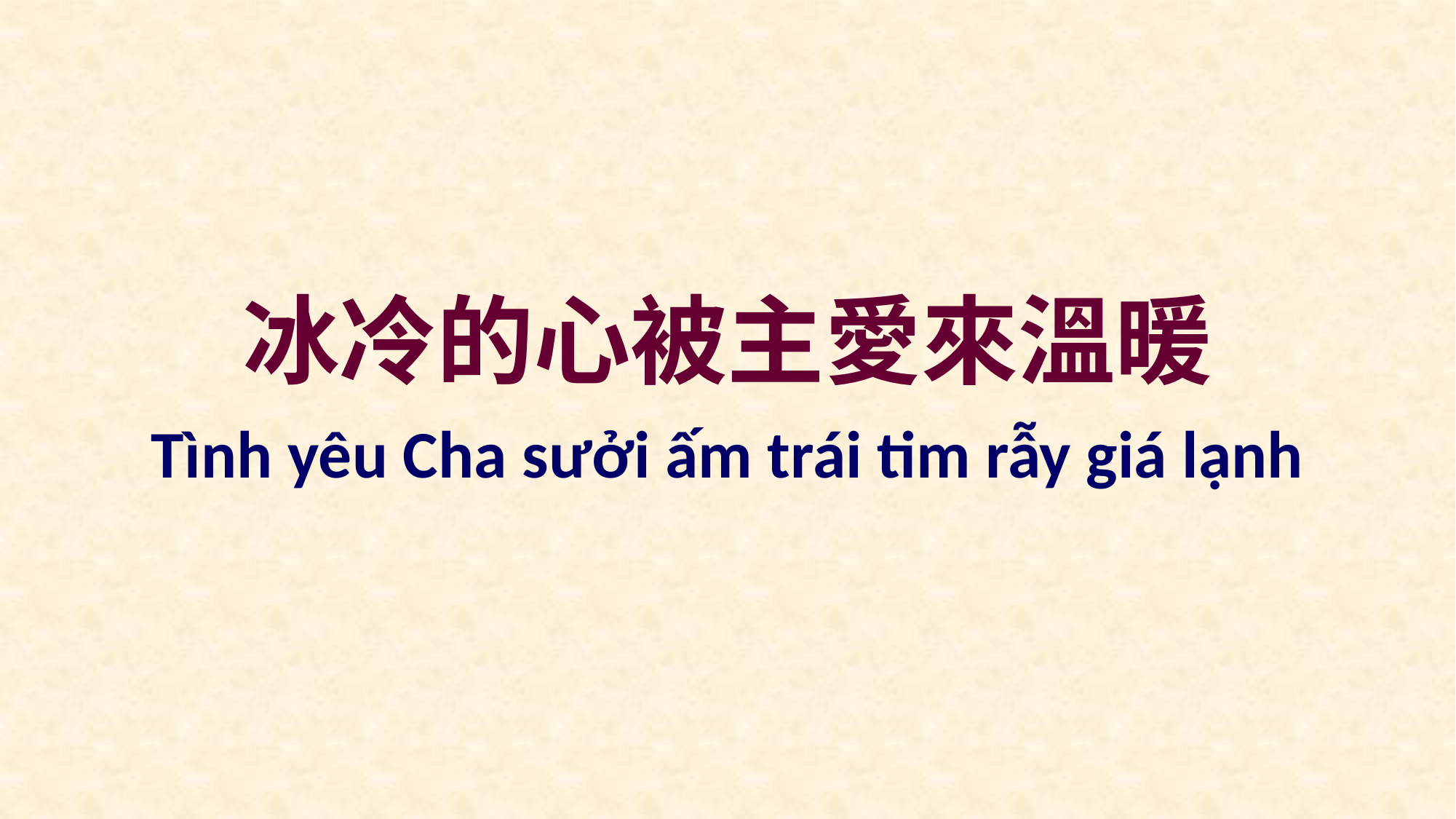

冰冷的心被主愛來溫暖
Tình yêu Cha sưởi ấm trái tim rẫy giá lạnh